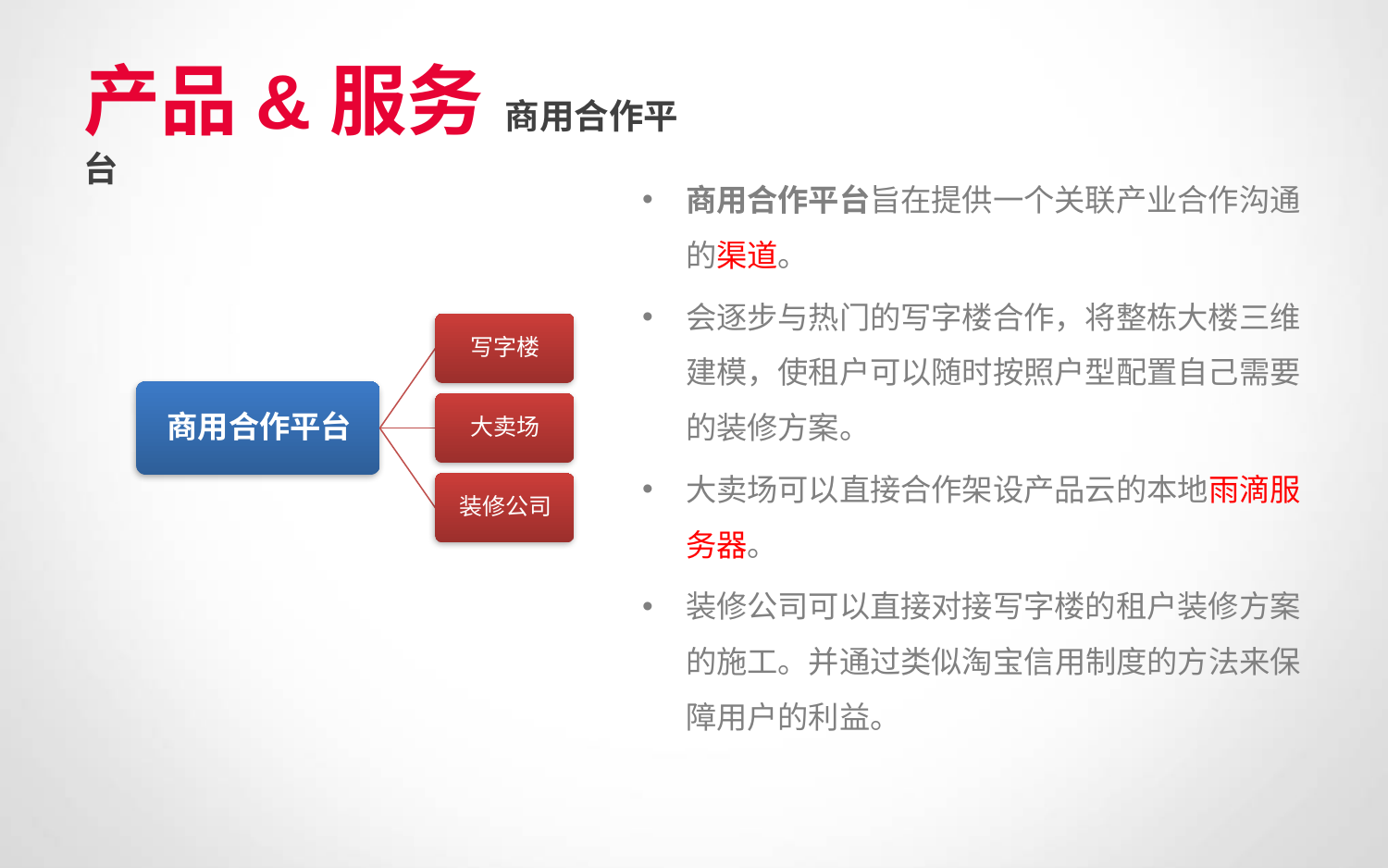

产品&服务 商用合作平台
商用合作平台旨在提供一个关联产业合作沟通的渠道。
会逐步与热门的写字楼合作，将整栋大楼三维建模，使租户可以随时按照户型配置自己需要的装修方案。
大卖场可以直接合作架设产品云的本地雨滴服务器。
装修公司可以直接对接写字楼的租户装修方案的施工。并通过类似淘宝信用制度的方法来保障用户的利益。
商用合作平台

写字楼

大卖场

装修公司